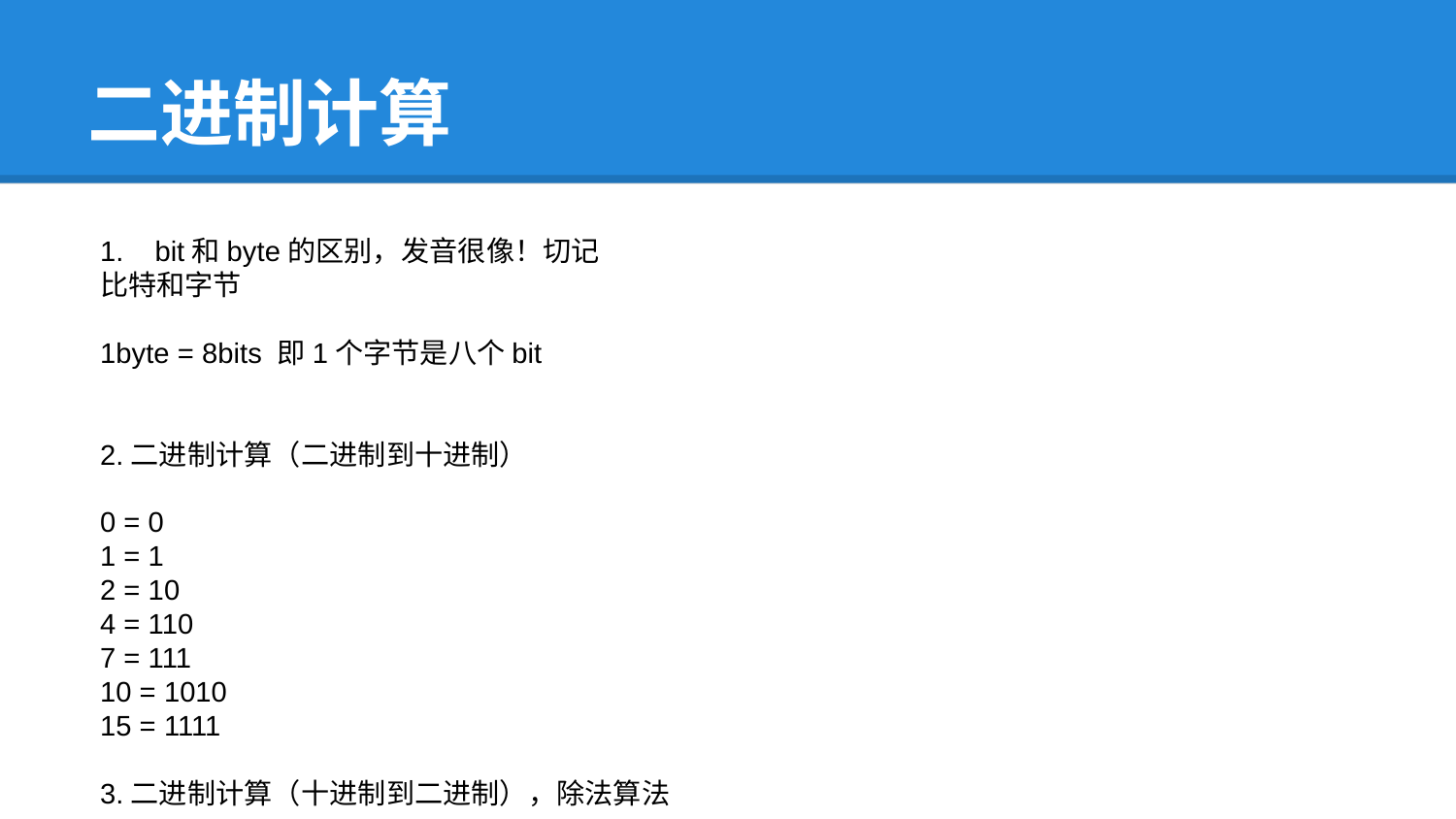

# 二进制计算
bit和byte的区别，发音很像！切记
比特和字节

1byte = 8bits 即1个字节是八个bit

2.二进制计算（二进制到十进制）

0 = 0
1 = 1
2 = 10
4 = 110
7 = 111
10 = 1010
15 = 1111

3.二进制计算（十进制到二进制），除法算法